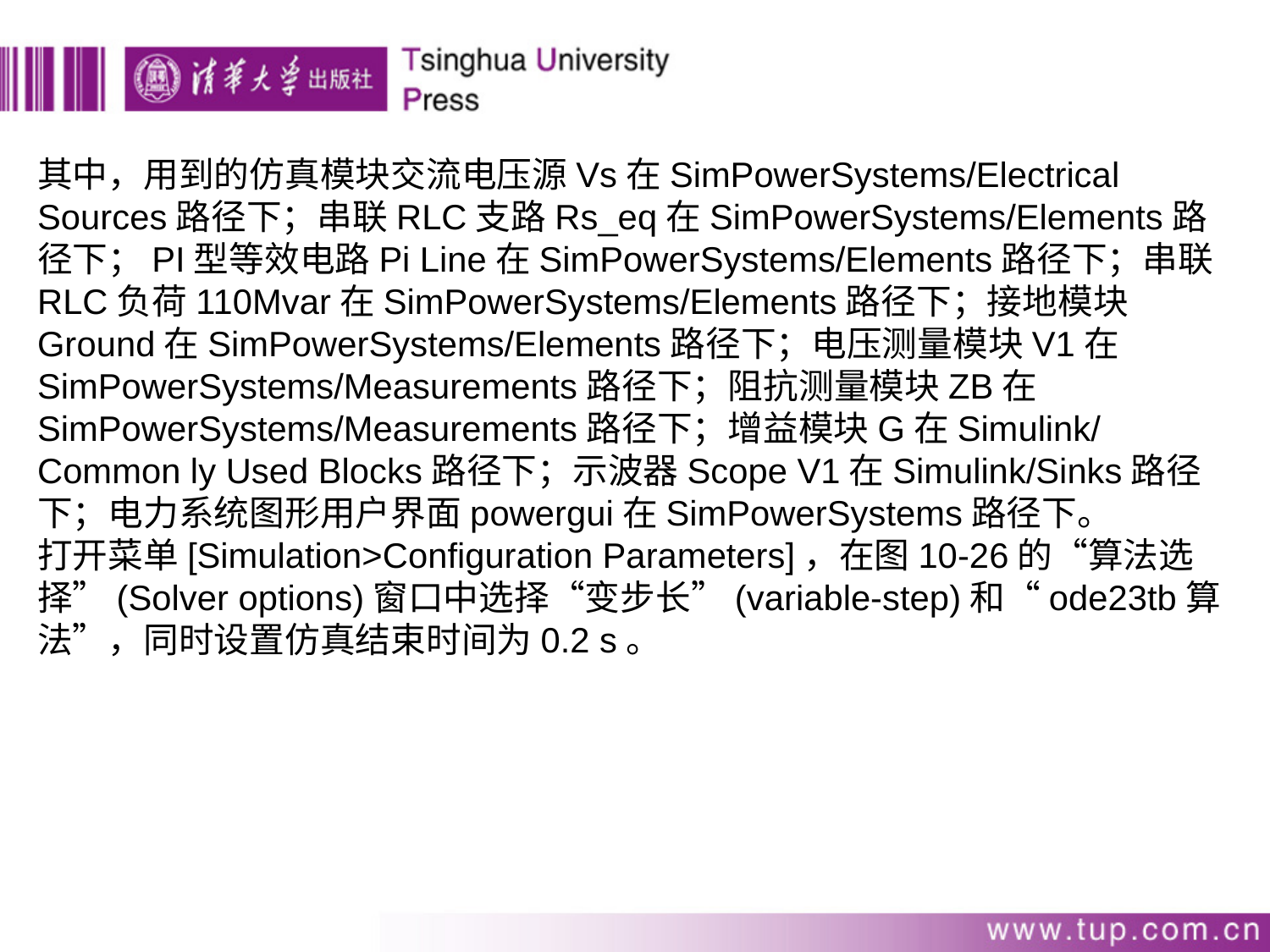

其中，用到的仿真模块交流电压源Vs在SimPowerSystems/Electrical Sources路径下；串联RLC支路Rs_eq在SimPowerSystems/Elements路径下；PI型等效电路Pi Line在SimPowerSystems/Elements路径下；串联RLC负荷110Mvar在SimPowerSystems/Elements路径下；接地模块Ground在SimPowerSystems/Elements路径下；电压测量模块V1在SimPowerSystems/Measurements路径下；阻抗测量模块ZB在SimPowerSystems/Measurements路径下；增益模块G在Simulink/Common ly Used Blocks路径下；示波器Scope V1在Simulink/Sinks路径下；电力系统图形用户界面powergui在SimPowerSystems路径下。
打开菜单[Simulation>Configuration Parameters]，在图10-26的“算法选择”(Solver options)窗口中选择“变步长”(variable-step)和“ode23tb算法”，同时设置仿真结束时间为0.2 s。